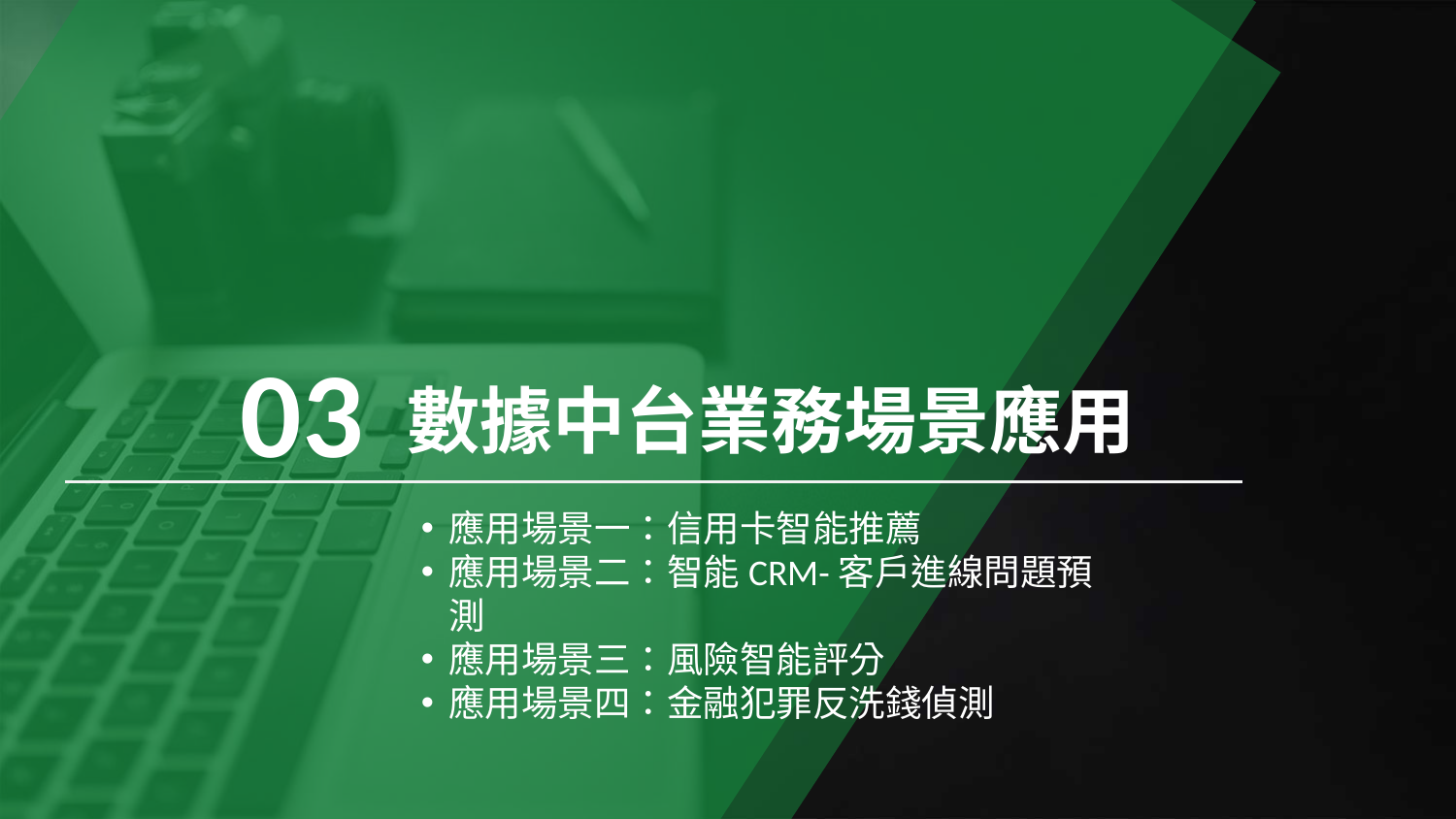

03
數據中台業務場景應用
應用場景一：信用卡智能推薦
應用場景二：智能CRM-客戶進線問題預測
應用場景三：風險智能評分
應用場景四：金融犯罪反洗錢偵測